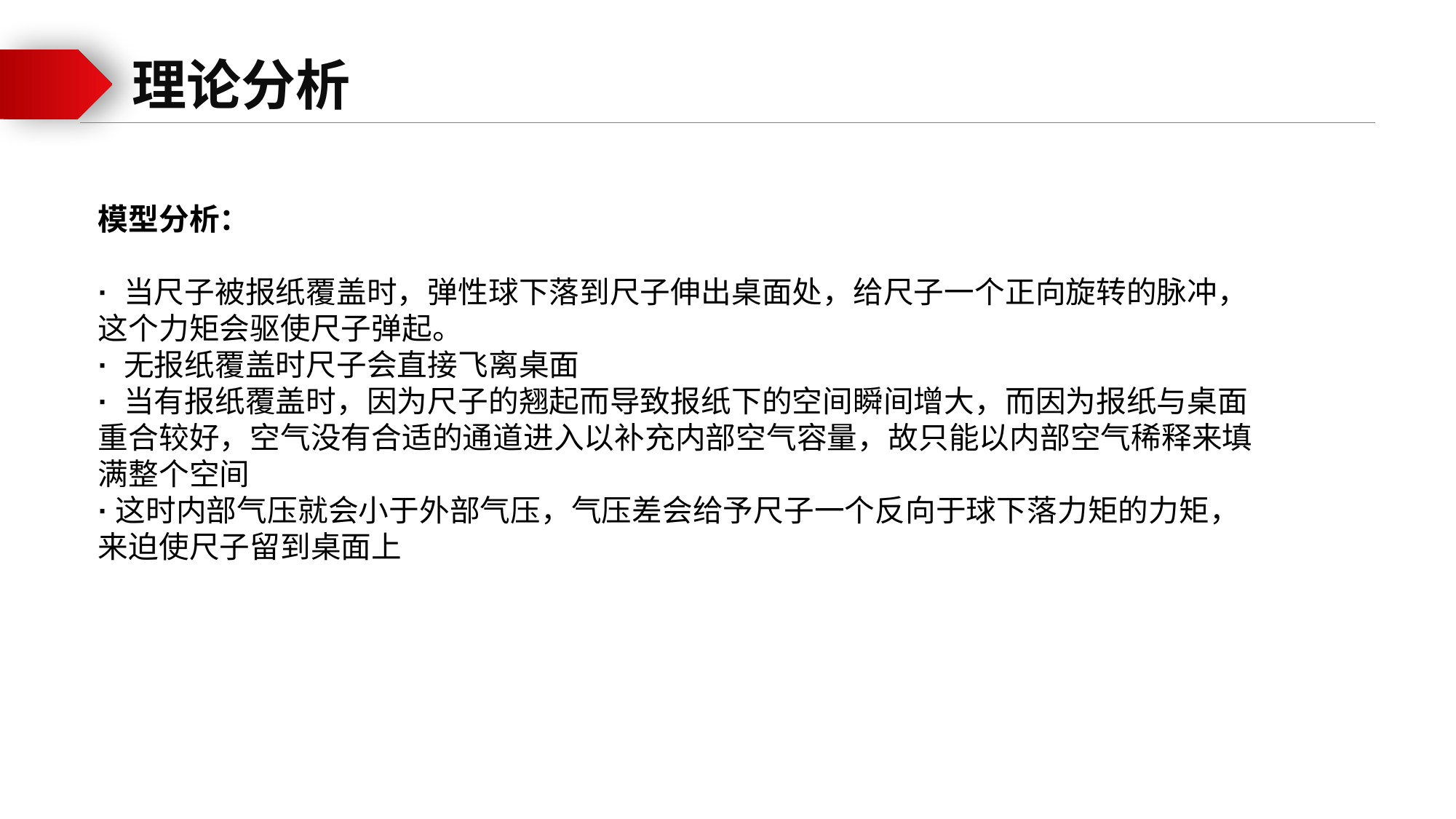

理论分析

模型分析：

· 当尺子被报纸覆盖时，弹性球下落到尺子伸出桌面处，给尺子一个正向旋转的脉冲，这个力矩会驱使尺子弹起。
· 无报纸覆盖时尺子会直接飞离桌面
· 当有报纸覆盖时，因为尺子的翘起而导致报纸下的空间瞬间增大，而因为报纸与桌面重合较好，空气没有合适的通道进入以补充内部空气容量，故只能以内部空气稀释来填满整个空间
·这时内部气压就会小于外部气压，气压差会给予尺子一个反向于球下落力矩的力矩，来迫使尺子留到桌面上